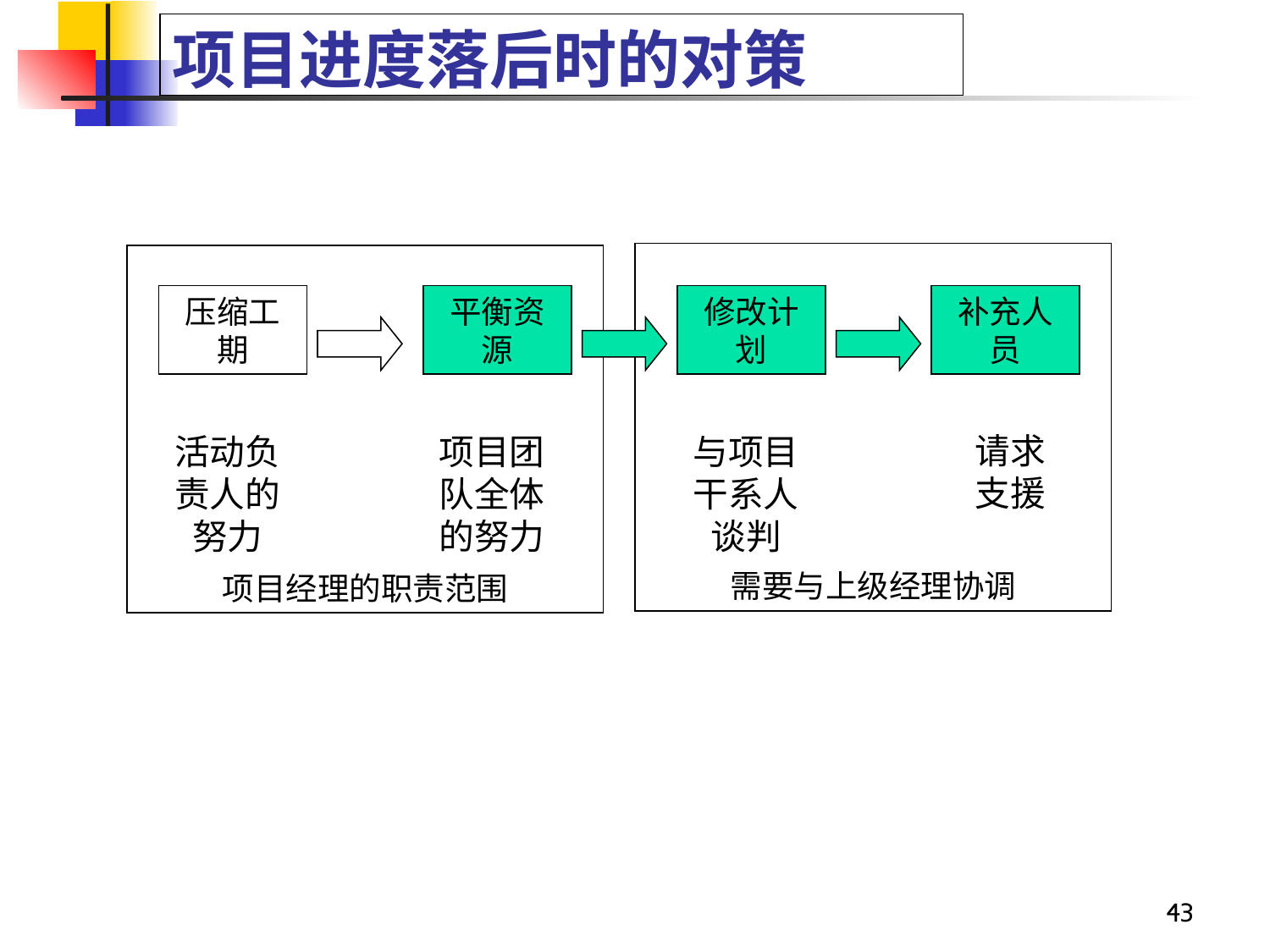

# 项目进度落后时的对策

需要与上级经理协调

项目经理的职责范围
压缩工期

活动负责人的努力
平衡资源

项目团队全体的努力
修改计划

与项目干系人谈判
补充人员
请求支援
43